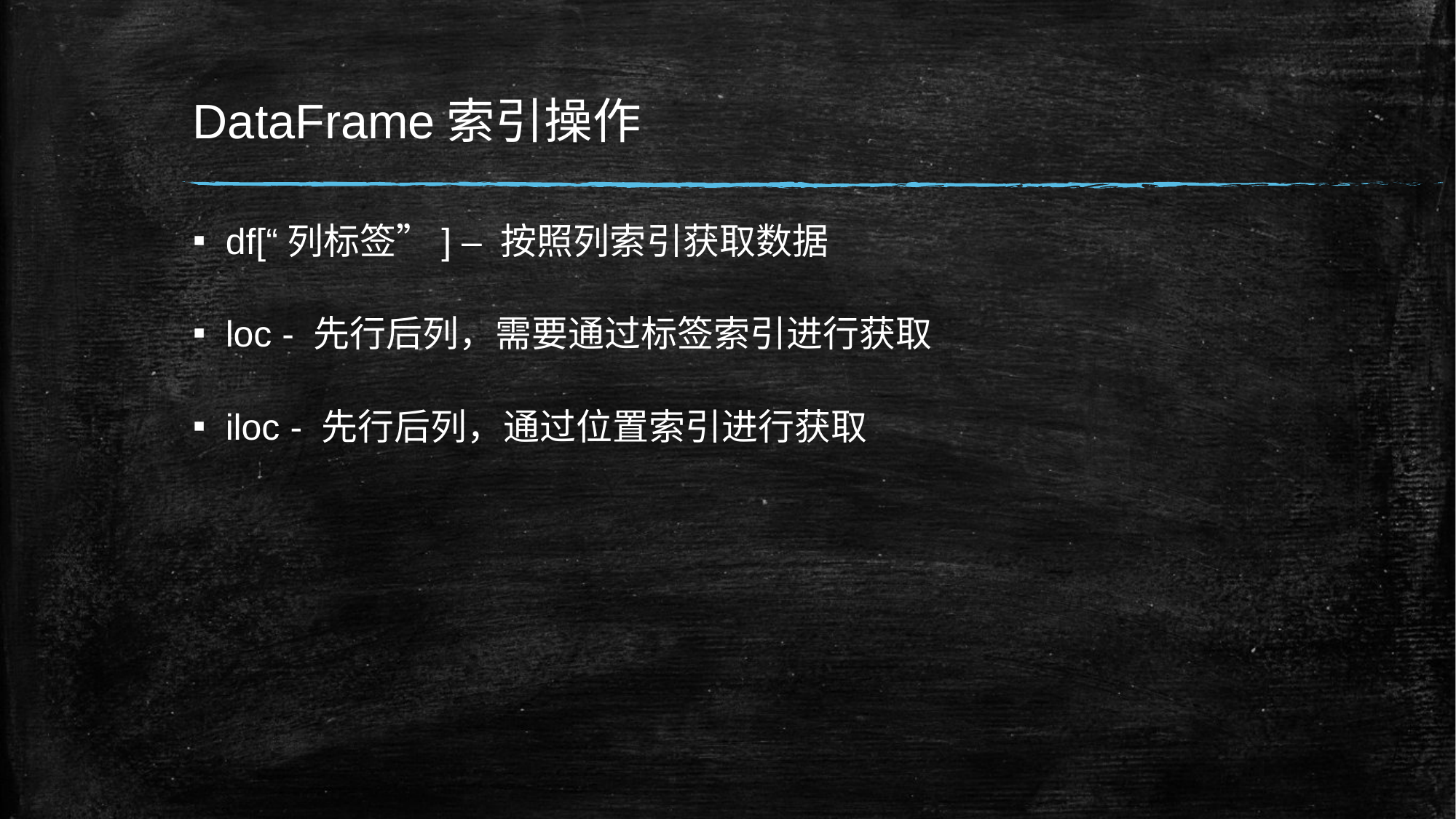

# DataFrame索引操作
df[“列标签”] – 按照列索引获取数据
loc - 先行后列，需要通过标签索引进行获取
iloc - 先行后列，通过位置索引进行获取